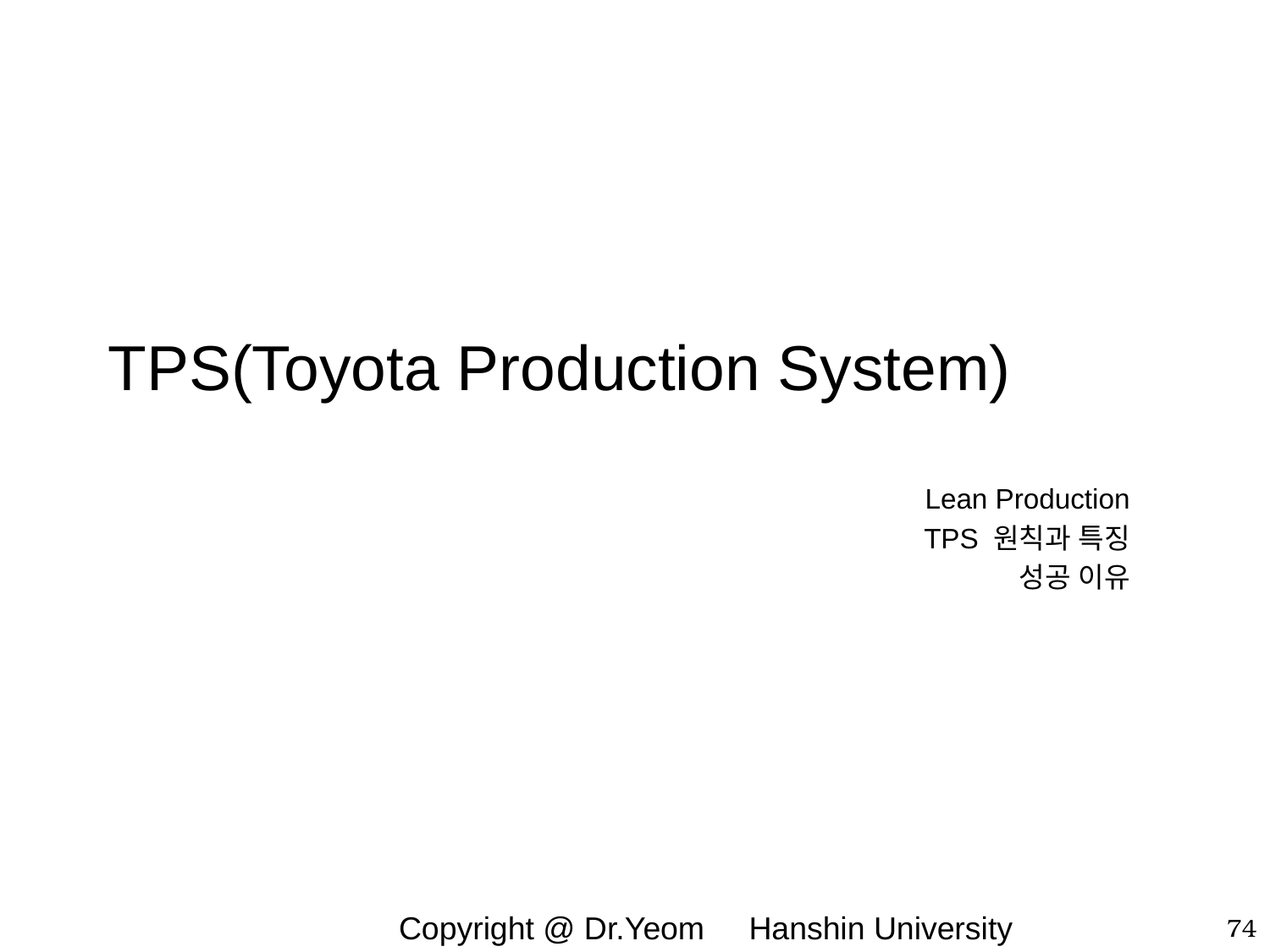

# TPS(Toyota Production System)
Lean Production
TPS 원칙과 특징
성공 이유
74